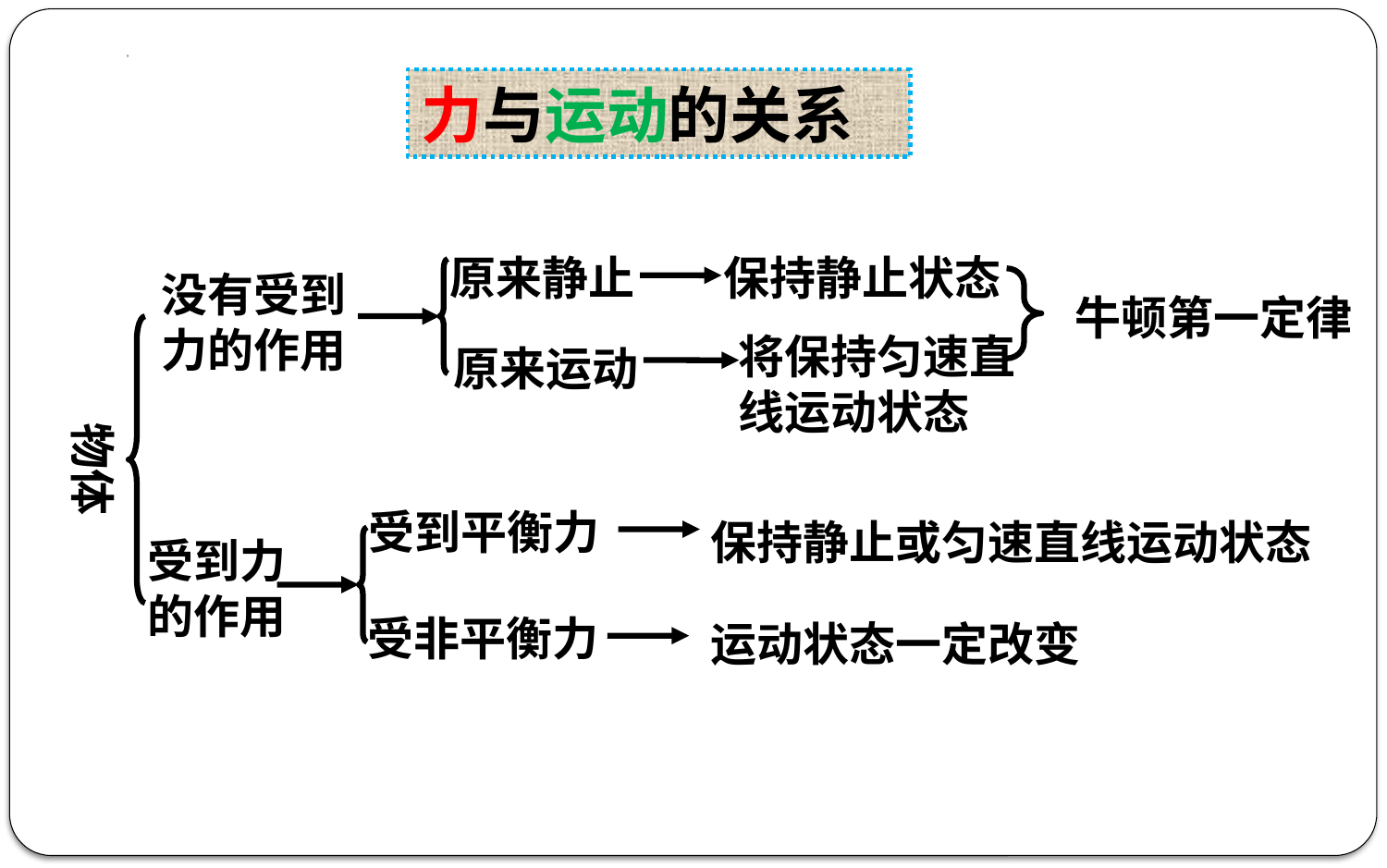

力与运动的关系
保持静止状态
原来静止

没有受到力的作用

牛顿第一定律

将保持匀速直线运动状态
原来运动

物体
受到平衡力

保持静止或匀速直线运动状态
受到力的作用

受非平衡力

运动状态一定改变